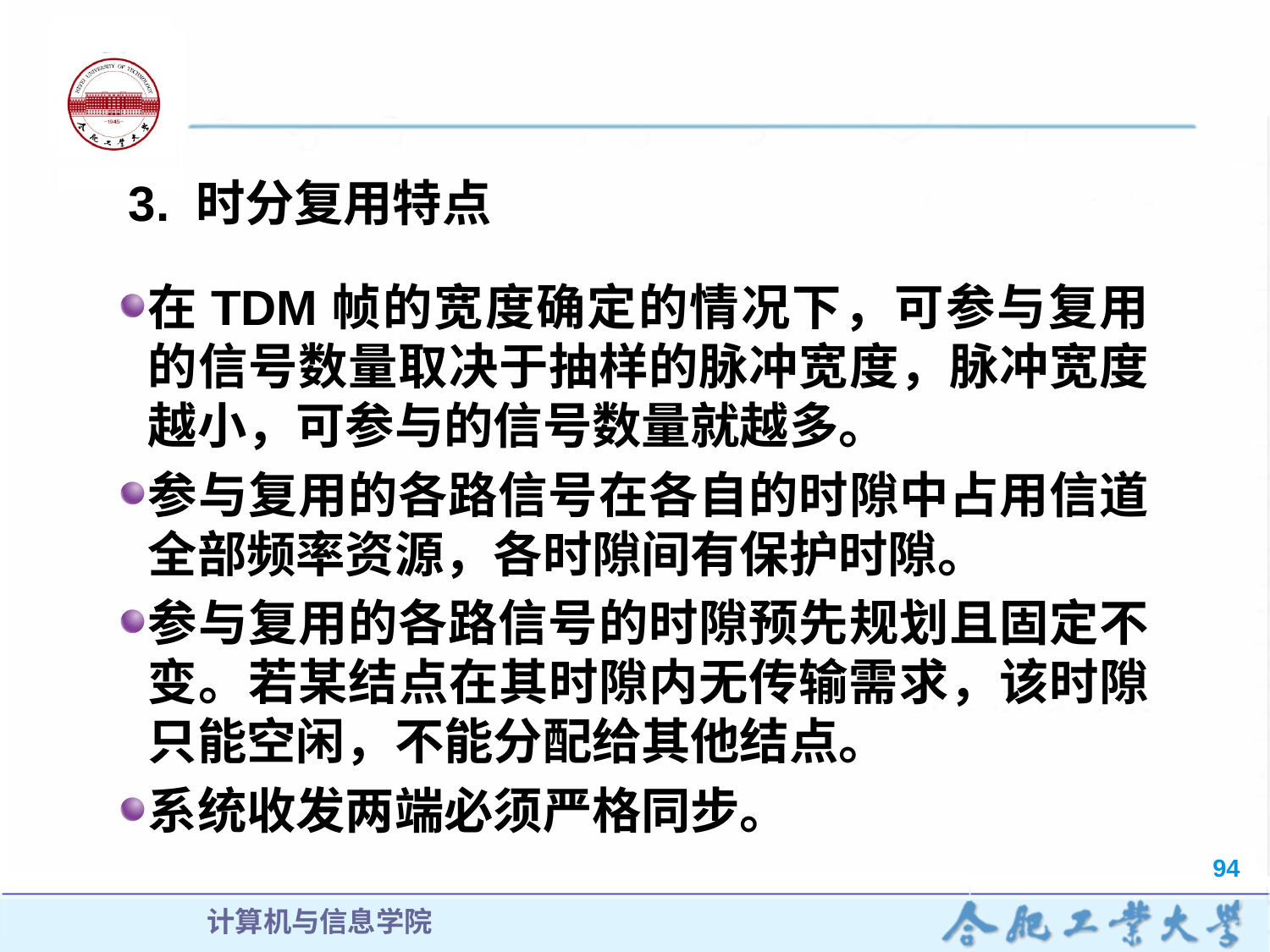

3. 时分复用特点
在TDM帧的宽度确定的情况下，可参与复用的信号数量取决于抽样的脉冲宽度，脉冲宽度越小，可参与的信号数量就越多。
参与复用的各路信号在各自的时隙中占用信道全部频率资源，各时隙间有保护时隙。
参与复用的各路信号的时隙预先规划且固定不变。若某结点在其时隙内无传输需求，该时隙只能空闲，不能分配给其他结点。
系统收发两端必须严格同步。